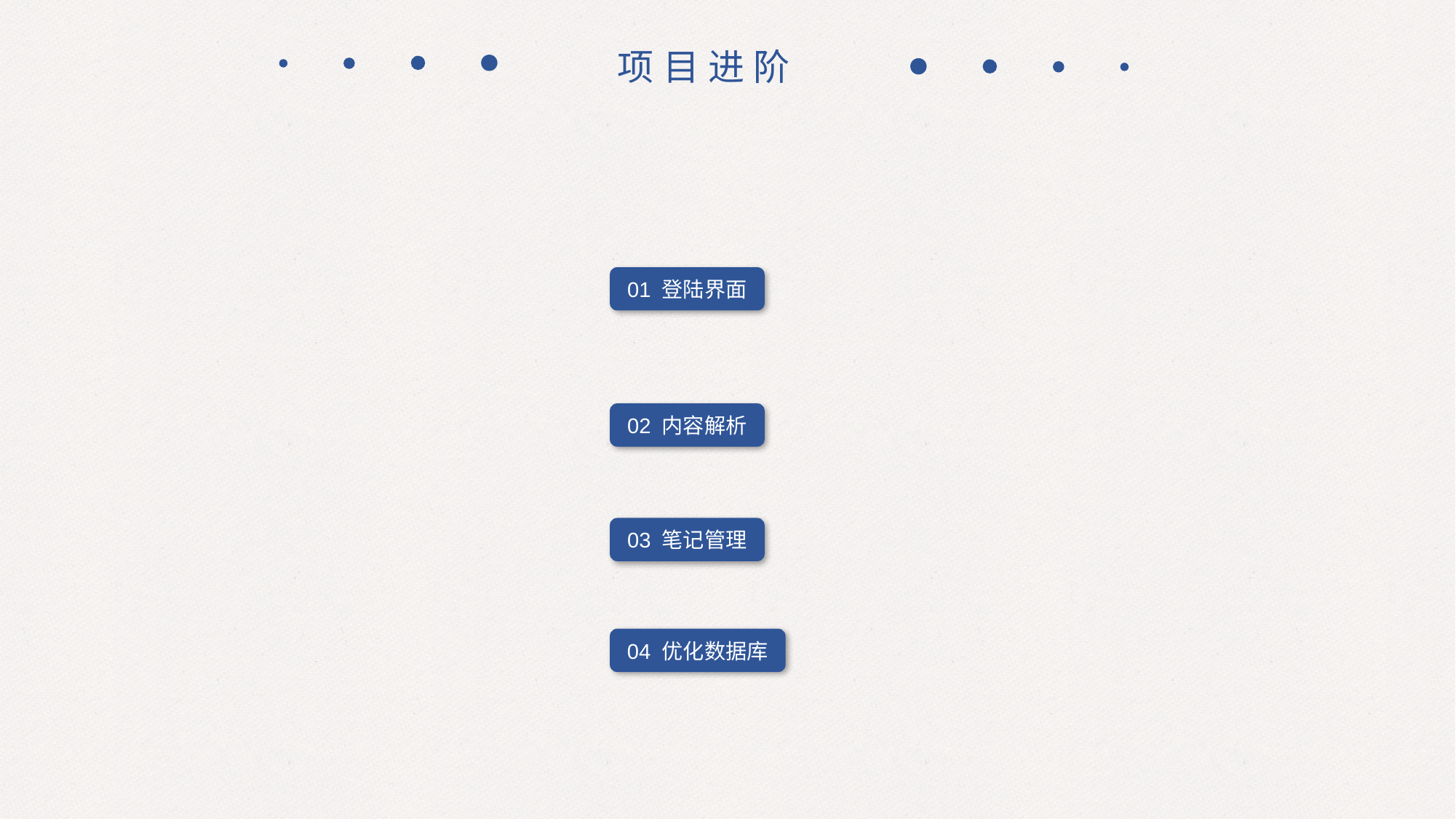

项目进阶

01 登陆界面
02 内容解析
03 笔记管理
04 优化数据库